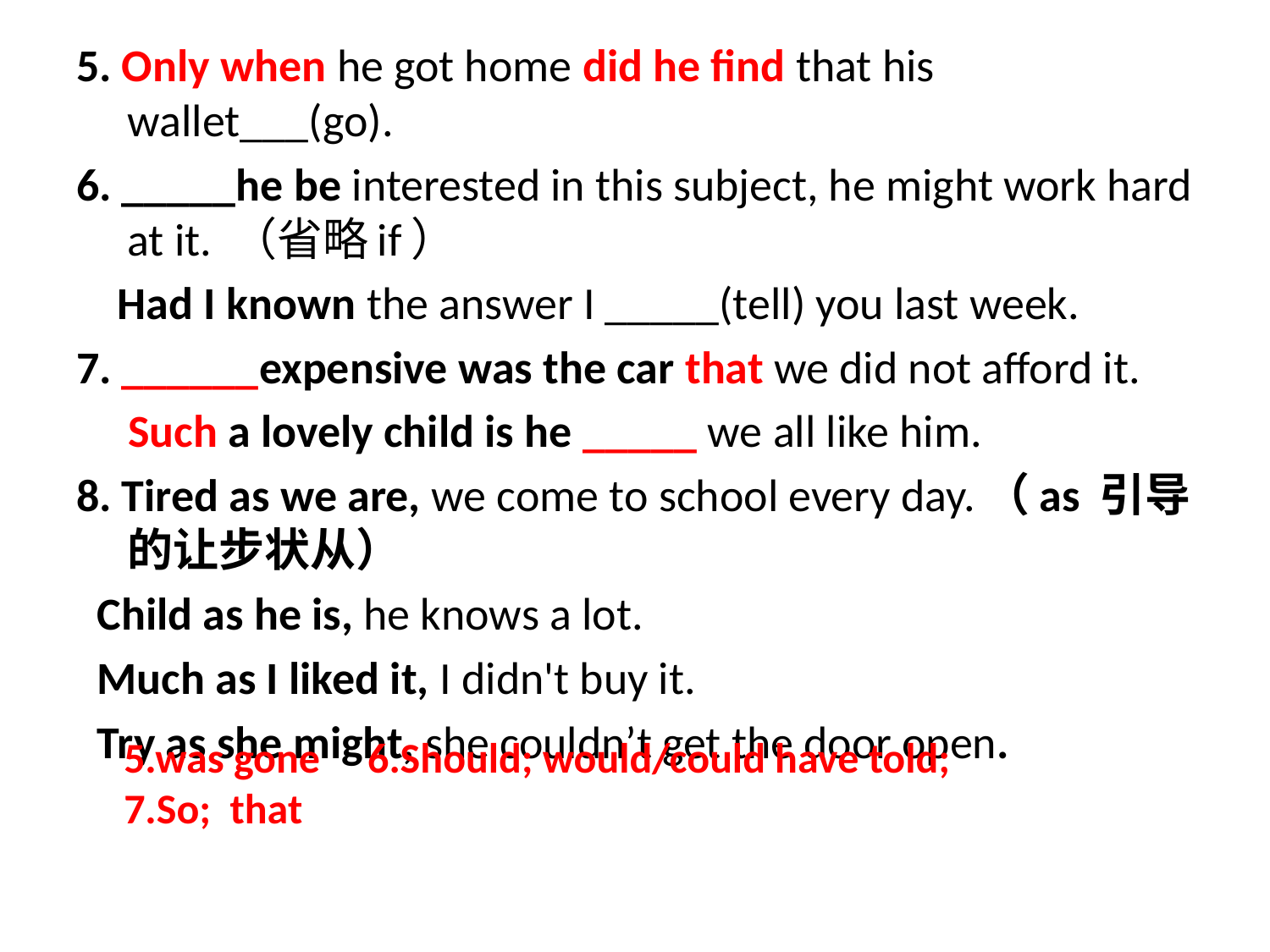

5. Only when he got home did he find that his wallet___(go).
6. _____he be interested in this subject, he might work hard at it. （省略if）
    Had I known the answer I _____(tell) you last week.
7. ______expensive was the car that we did not afford it.
     Such a lovely child is he _____ we all like him.
8. Tired as we are, we come to school every day.（as 引导的让步状从）
  Child as he is, he knows a lot.
  Much as I liked it, I didn't buy it.
  Try as she might, she couldn’t get the door open.

5.was gone     6.Should; would/could have told;
7.So;  that